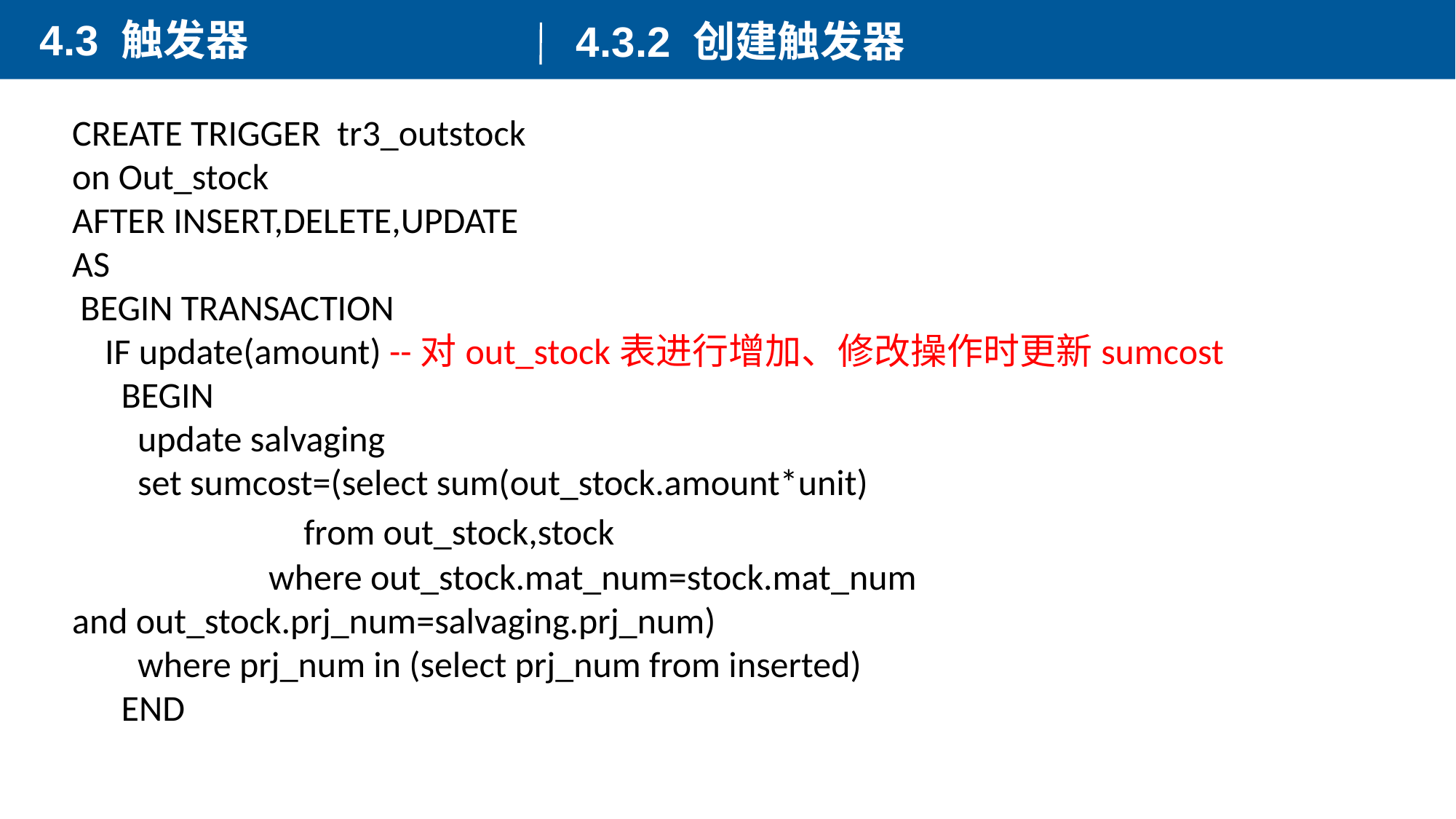

4.3 触发器
4.3.2 创建触发器
CREATE TRIGGER  tr3_outstock
on Out_stock
AFTER INSERT,DELETE,UPDATE
AS
 BEGIN TRANSACTION
    IF update(amount) --对out_stock表进行增加、修改操作时更新sumcost
      BEGIN
        update salvaging
        set sumcost=(select sum(out_stock.amount*unit)
                        from out_stock,stock
                        where out_stock.mat_num=stock.mat_num
and out_stock.prj_num=salvaging.prj_num)
        where prj_num in (select prj_num from inserted)
      END